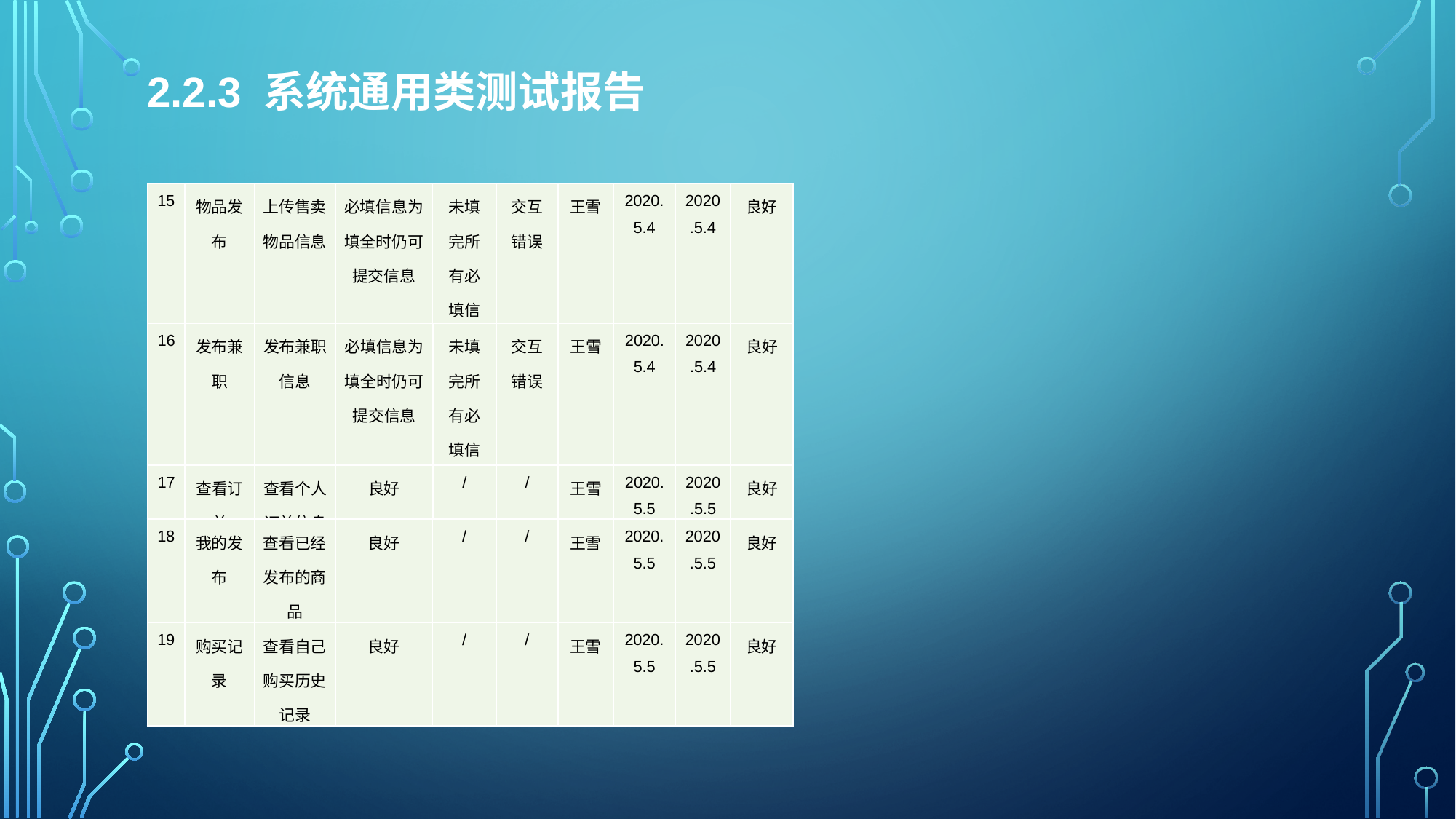

# 2.2.3 系统通用类测试报告
| 15 | 物品发布 | 上传售卖物品信息 | 必填信息为填全时仍可提交信息 | 未填完所有必填信息 | 交互错误 | 王雪 | 2020.5.4 | 2020.5.4 | 良好 |
| --- | --- | --- | --- | --- | --- | --- | --- | --- | --- |
| 16 | 发布兼职 | 发布兼职信息 | 必填信息为填全时仍可提交信息 | 未填完所有必填信息 | 交互错误 | 王雪 | 2020.5.4 | 2020.5.4 | 良好 |
| --- | --- | --- | --- | --- | --- | --- | --- | --- | --- |
| 17 | 查看订单 | 查看个人订单信息 | 良好 | / | / | 王雪 | 2020.5.5 | 2020.5.5 | 良好 |
| --- | --- | --- | --- | --- | --- | --- | --- | --- | --- |
| 18 | 我的发布 | 查看已经发布的商品 | 良好 | / | / | 王雪 | 2020.5.5 | 2020.5.5 | 良好 |
| --- | --- | --- | --- | --- | --- | --- | --- | --- | --- |
| 19 | 购买记录 | 查看自己购买历史记录 | 良好 | / | / | 王雪 | 2020.5.5 | 2020.5.5 | 良好 |